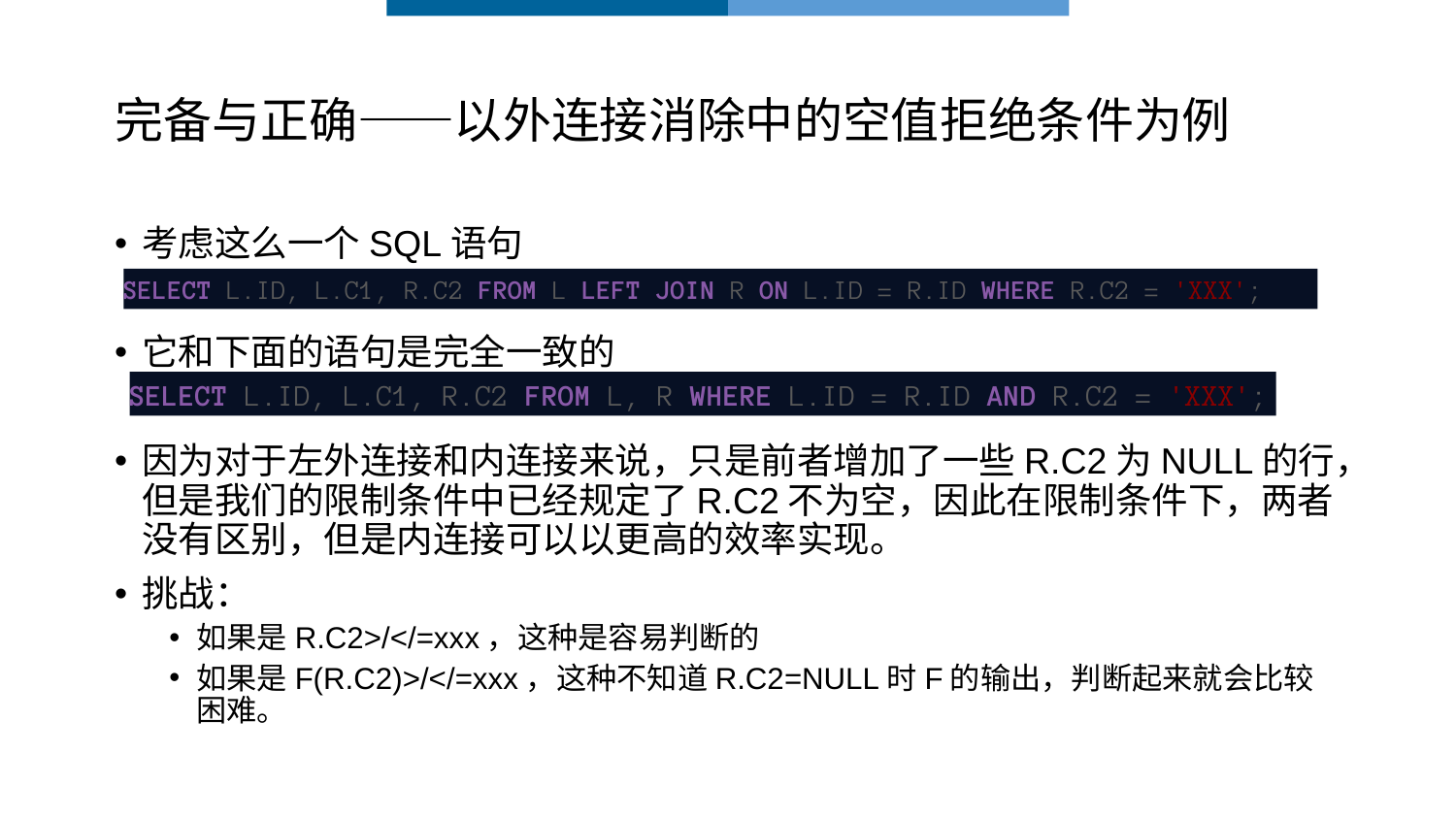

# 完备与正确——以外连接消除中的空值拒绝条件为例
考虑这么一个SQL语句

它和下面的语句是完全一致的

因为对于左外连接和内连接来说，只是前者增加了一些R.C2为NULL的行，但是我们的限制条件中已经规定了R.C2不为空，因此在限制条件下，两者没有区别，但是内连接可以以更高的效率实现。
挑战：
如果是R.C2>/</=xxx，这种是容易判断的
如果是F(R.C2)>/</=xxx，这种不知道R.C2=NULL时F的输出，判断起来就会比较困难。
SELECT L.ID, L.C1, R.C2 FROM L LEFT JOIN R ON L.ID = R.ID WHERE R.C2 = 'XXX';
SELECT L.ID, L.C1, R.C2 FROM L, R WHERE L.ID = R.ID AND R.C2 = 'XXX';